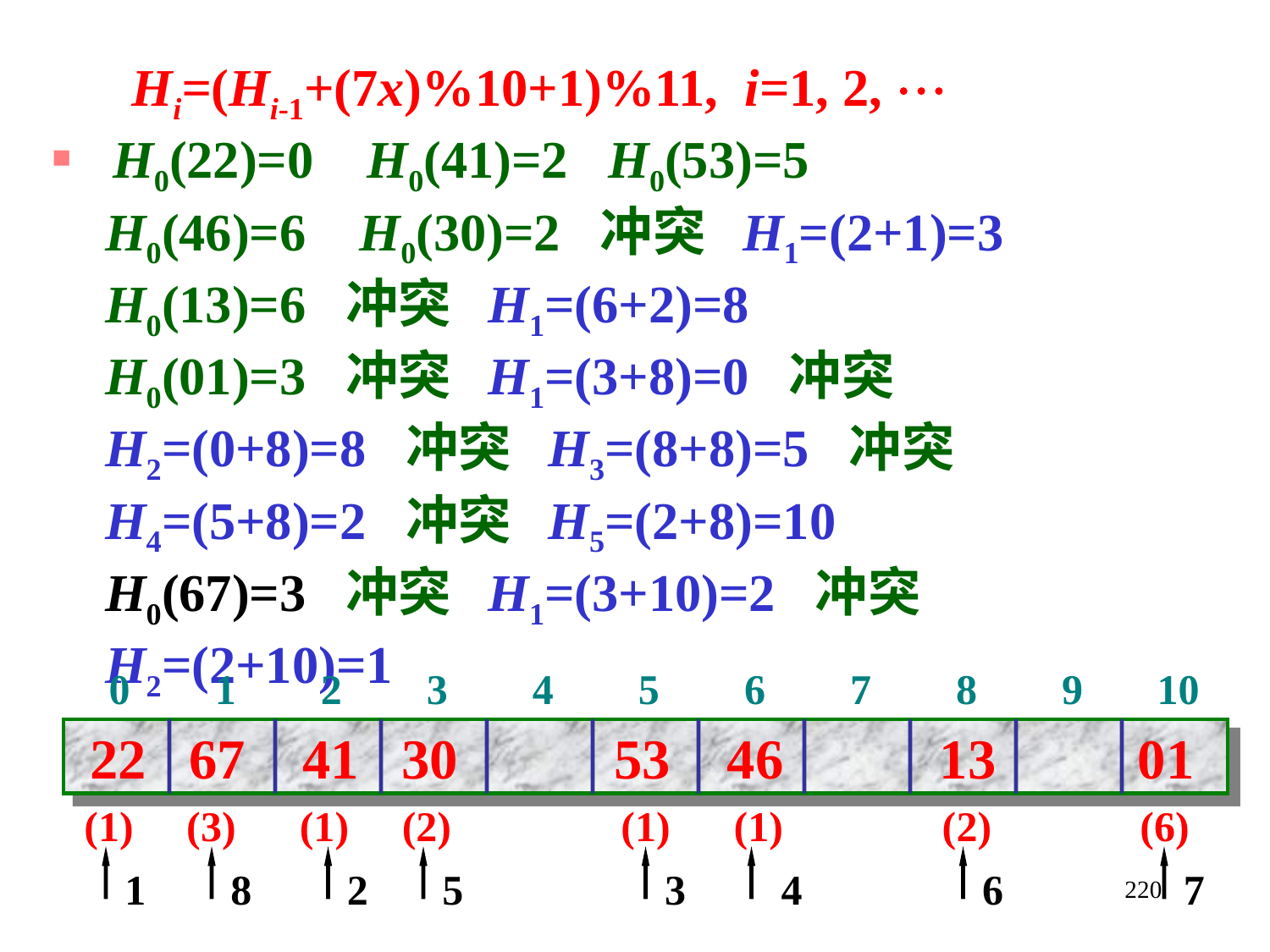

Hi=(Hi-1+(7x)%10+1)%11,  i=1, 2, …
 H0(22)=0    H0(41)=2   H0(53)=5
    H0(46)=6    H0(30)=2  冲突  H1=(2+1)=3
    H0(13)=6  冲突  H1=(6+2)=8
    H0(01)=3  冲突  H1=(3+8)=0  冲突
    H2=(0+8)=8  冲突  H3=(8+8)=5  冲突
    H4=(5+8)=2  冲突  H5=(2+8)=10
    H0(67)=3  冲突  H1=(3+10)=2  冲突
    H2=(2+10)=1
   0        1        2        3        4        5        6        7        8        9       10
 22   67    41   30           53    46           13          01

  (1)     (3)      (1)     (2)                (1)      (1)               (2)              (6)

   1        8         2       5                   3         4                 6                 7
220